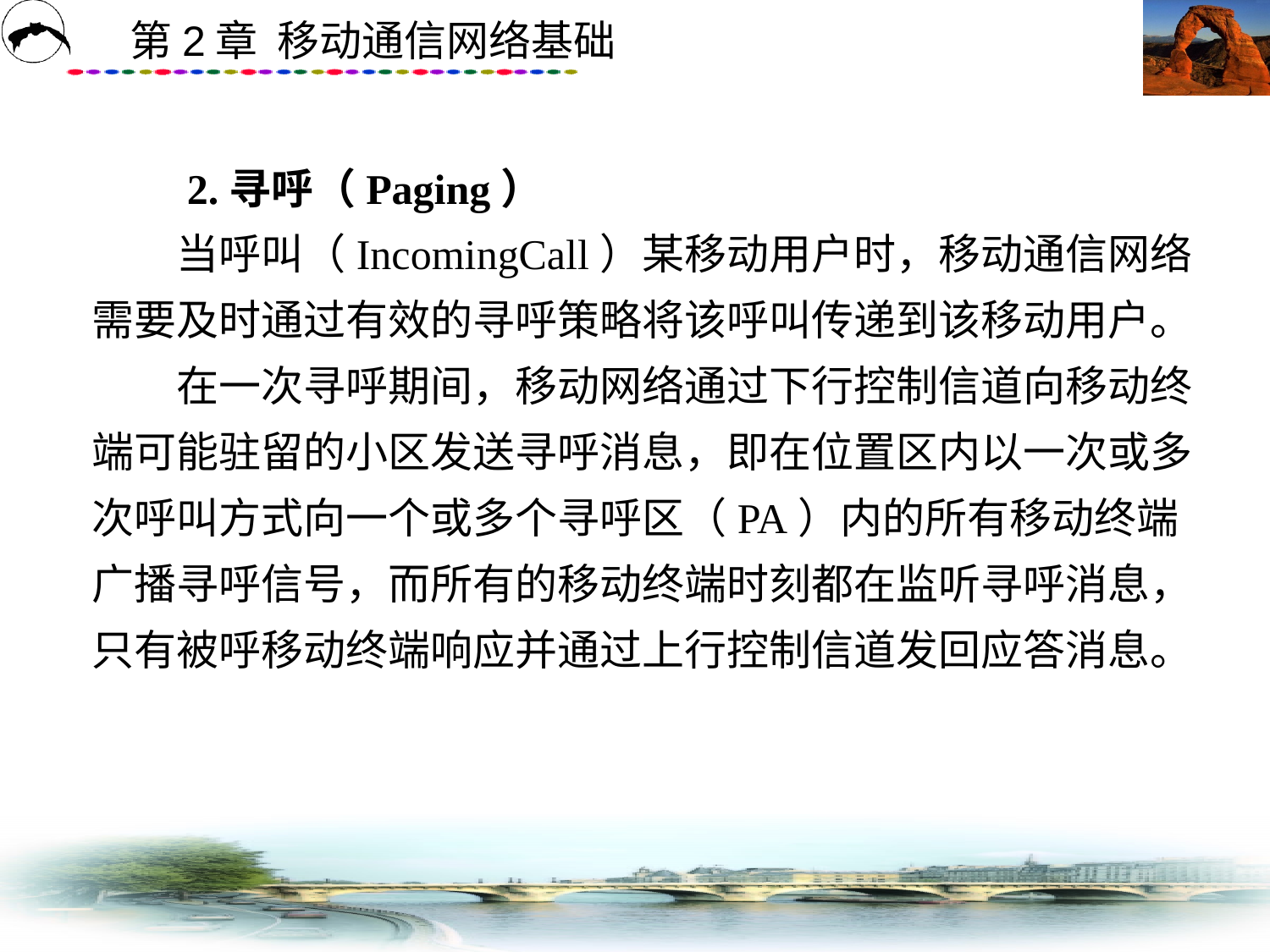

# 2.寻呼（Paging） 　　当呼叫（IncomingCall）某移动用户时，移动通信网络需要及时通过有效的寻呼策略将该呼叫传递到该移动用户。 　　在一次寻呼期间，移动网络通过下行控制信道向移动终端可能驻留的小区发送寻呼消息，即在位置区内以一次或多次呼叫方式向一个或多个寻呼区（PA）内的所有移动终端广播寻呼信号，而所有的移动终端时刻都在监听寻呼消息，只有被呼移动终端响应并通过上行控制信道发回应答消息。